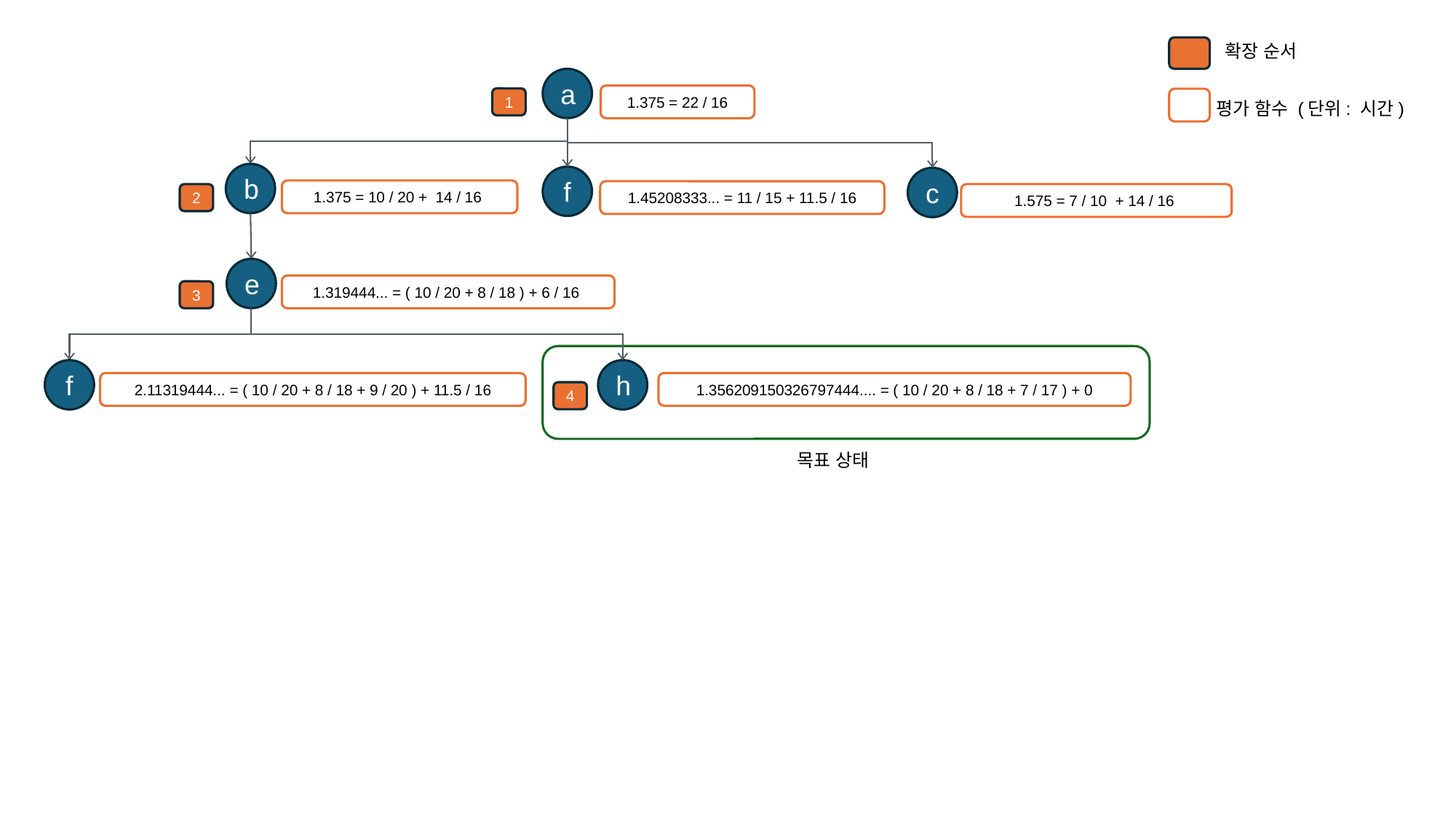

확장 순서

a
1.375 = 22 / 16
1

평가 함수 (단위: 시간)
b
f
c
1.375 = 10 / 20 +  14 / 16
1.45208333... = 11 / 15 + 11.5 / 16
2
1.575 = 7 / 10  + 14 / 16
e
1.319444... = ( 10 / 20 + 8 / 18 ) + 6 / 16
3

f
h
2.11319444... = ( 10 / 20 + 8 / 18 + 9 / 20 ) + 11.5 / 16
1.356209150326797444.... = ( 10 / 20 + 8 / 18 + 7 / 17 ) + 0
4
목표 상태